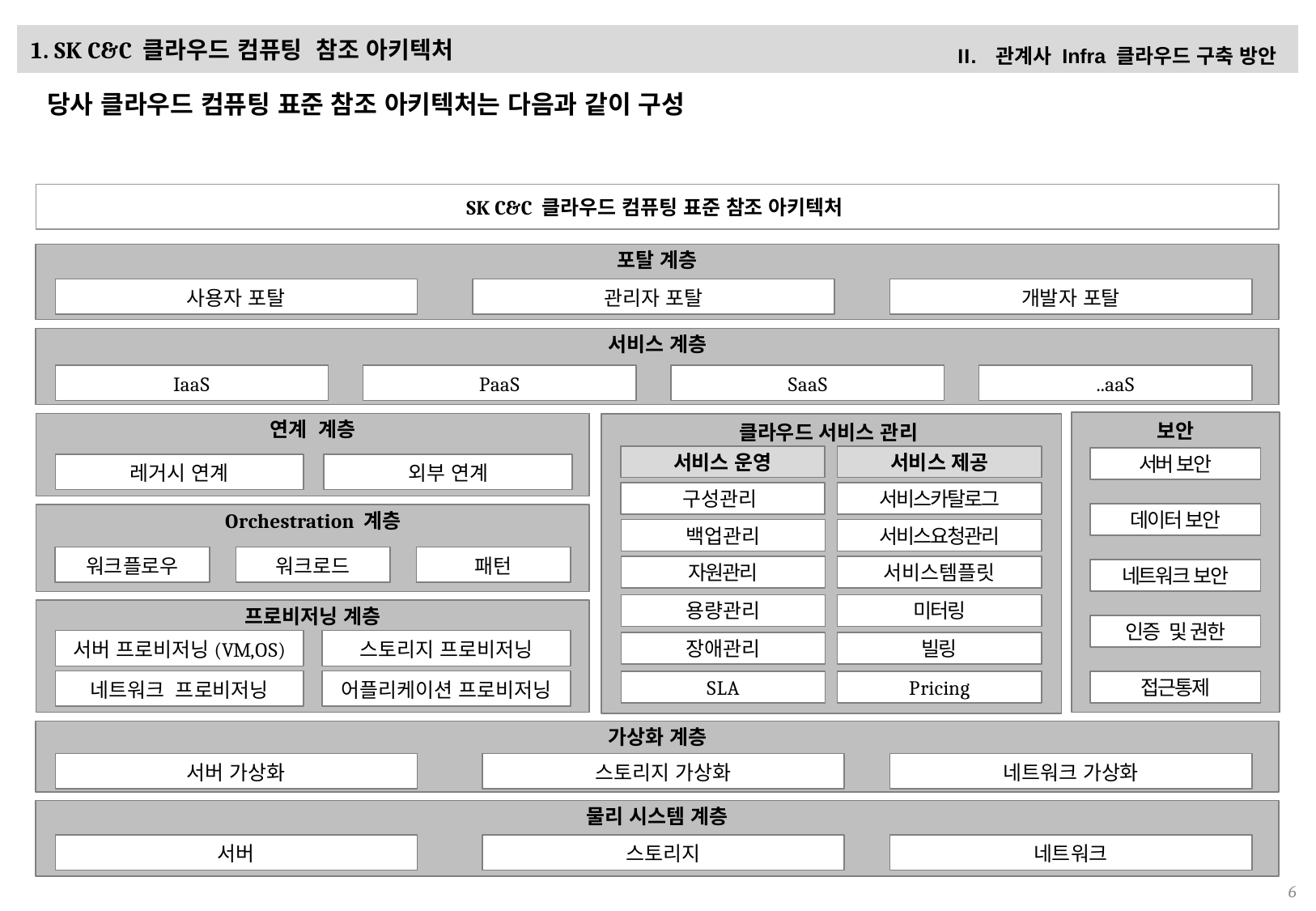

# 1. SK C&C 클라우드 컴퓨팅  참조 아키텍처
관계사 Infra 클라우드 구축 방안
당사 클라우드 컴퓨팅 표준 참조 아키텍처는 다음과 같이 구성
SK C&C 클라우드 컴퓨팅 표준 참조 아키텍처
포탈 계층
사용자 포탈
관리자 포탈
개발자 포탈
서비스 계층
IaaS
PaaS
SaaS
..aaS
보안
연계  계층
클라우드 서비스 관리
서비스 운영
서비스 제공
서버 보안
레거시 연계
외부 연계
구성관리
서비스카탈로그
데이터 보안
Orchestration 계층
백업관리
서비스요청관리
워크플로우
워크로드
패턴
자원관리
서비스템플릿
네트워크 보안
용량관리
미터링
프로비저닝 계층
인증  및 권한
서버 프로비저닝(VM,OS)
스토리지 프로비저닝
장애관리
빌링
네트워크  프로비저닝
어플리케이션 프로비저닝
SLA
Pricing
접근통제
가상화 계층
서버 가상화
스토리지 가상화
네트워크 가상화
물리 시스템 계층
서버
스토리지
네트워크